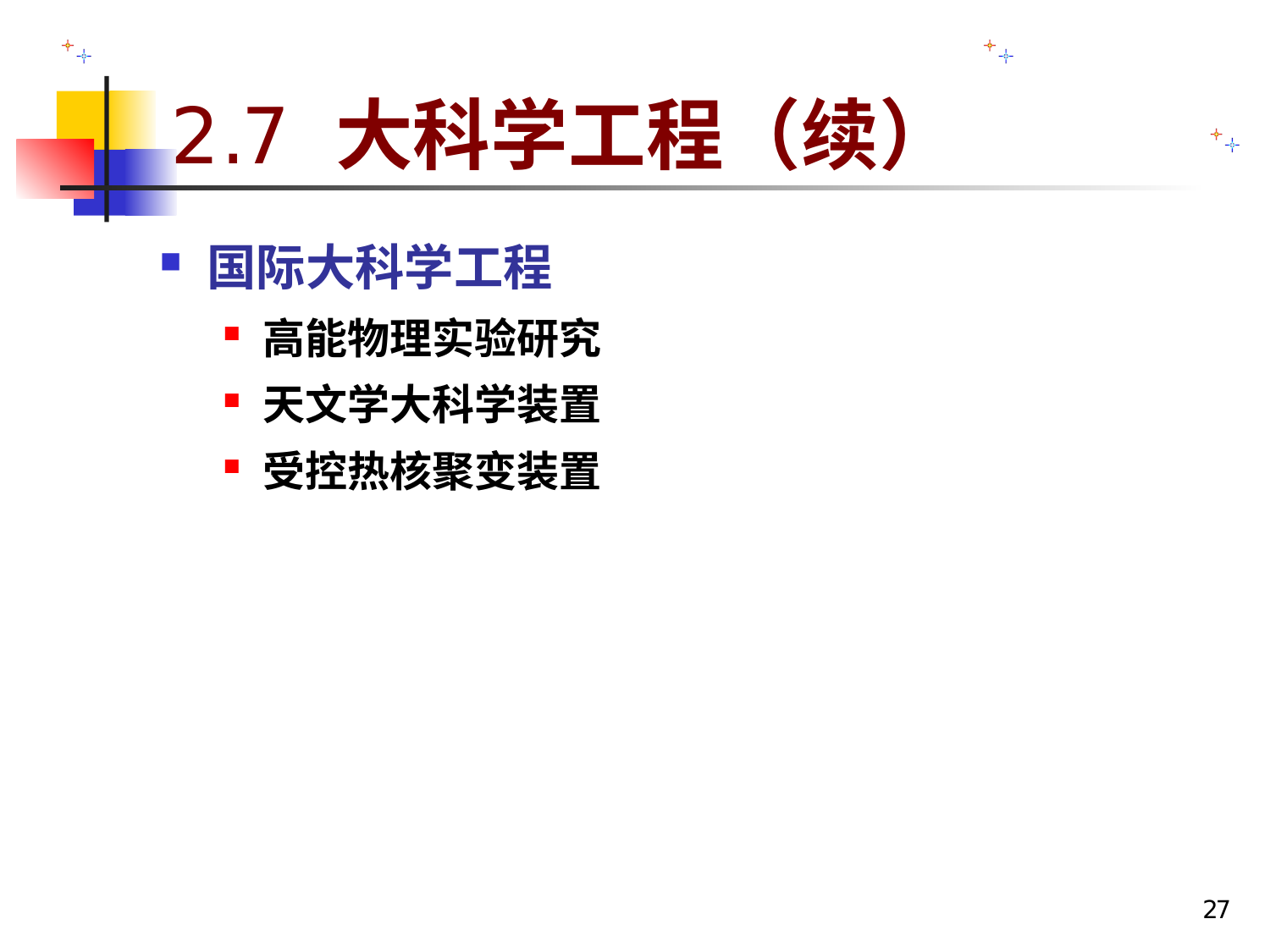

# 2.7 大科学工程（续）
国际大科学工程
高能物理实验研究
天文学大科学装置
受控热核聚变装置
27